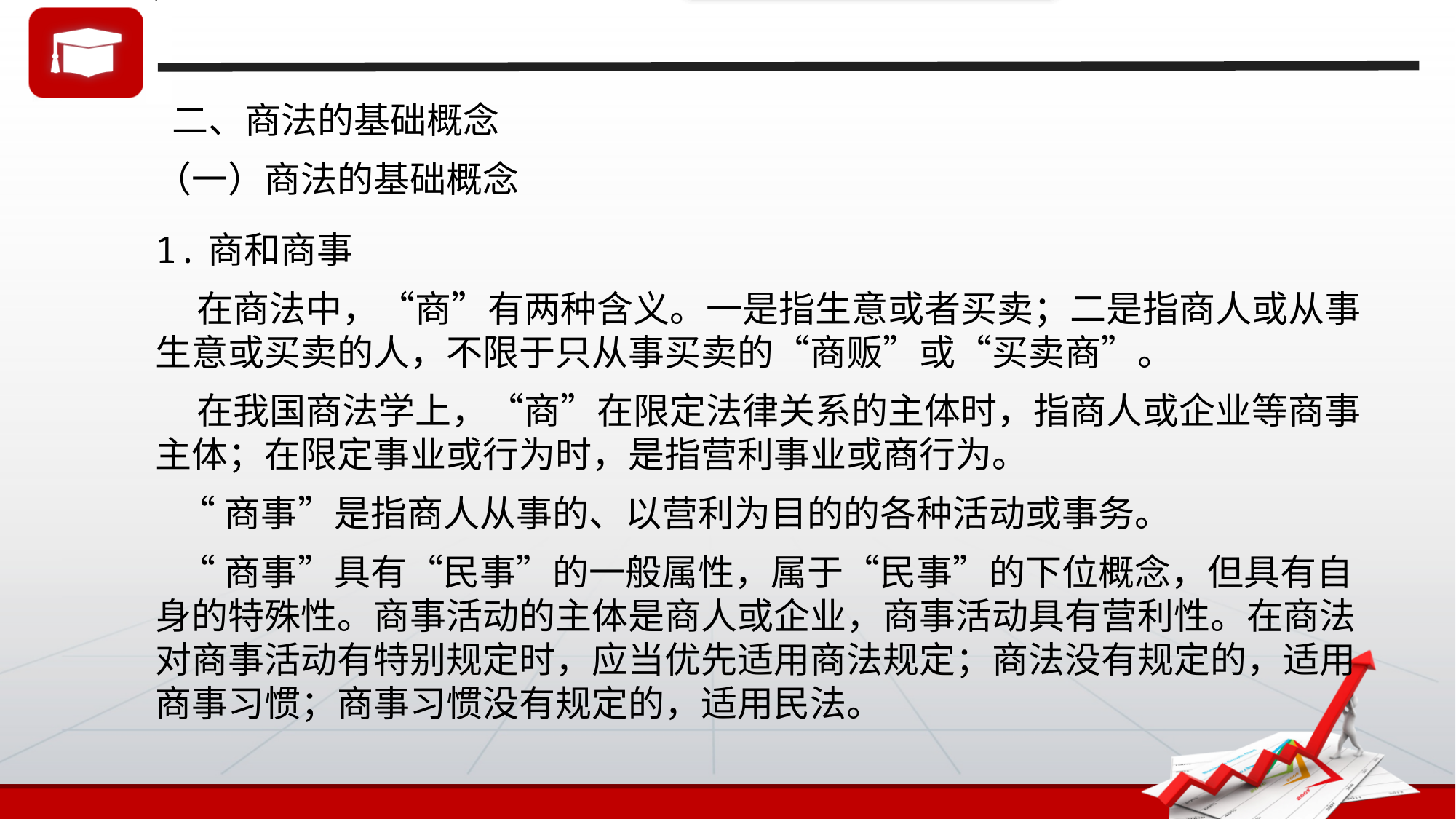

二、商法的基础概念
（一）商法的基础概念

1.商和商事
    在商法中，“商”有两种含义。一是指生意或者买卖；二是指商人或从事生意或买卖的人，不限于只从事买卖的“商贩”或“买卖商”。
    在我国商法学上，“商”在限定法律关系的主体时，指商人或企业等商事主体；在限定事业或行为时，是指营利事业或商行为。
   “商事”是指商人从事的、以营利为目的的各种活动或事务。
   “商事”具有“民事”的一般属性，属于“民事”的下位概念，但具有自身的特殊性。商事活动的主体是商人或企业，商事活动具有营利性。在商法对商事活动有特别规定时，应当优先适用商法规定；商法没有规定的，适用商事习惯；商事习惯没有规定的，适用民法。